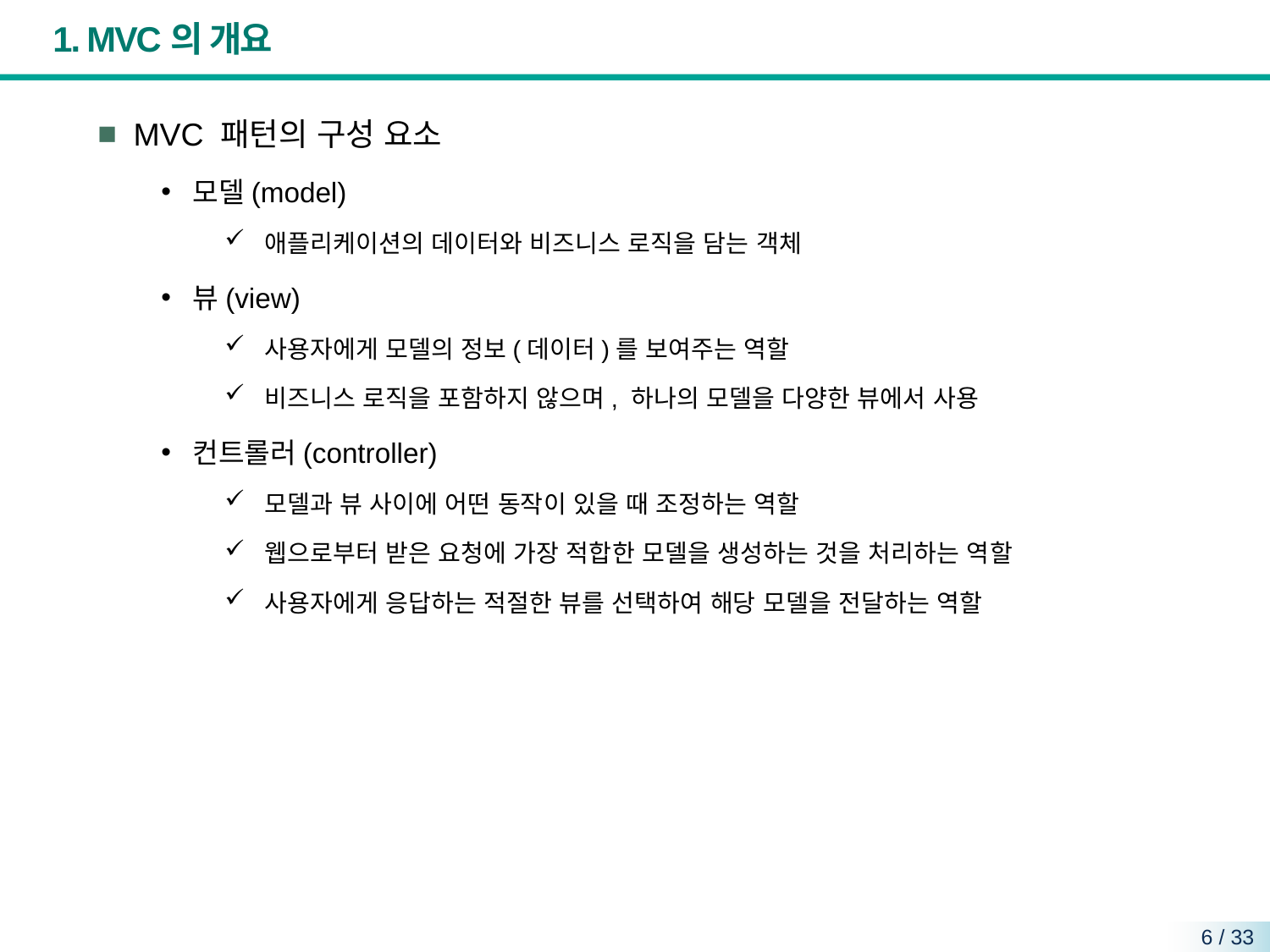

# 1. MVC의 개요
MVC 패턴의 구성 요소
모델(model)
애플리케이션의 데이터와 비즈니스 로직을 담는 객체
뷰(view)
사용자에게 모델의 정보(데이터)를 보여주는 역할
비즈니스 로직을 포함하지 않으며, 하나의 모델을 다양한 뷰에서 사용
컨트롤러(controller)
모델과 뷰 사이에 어떤 동작이 있을 때 조정하는 역할
웹으로부터 받은 요청에 가장 적합한 모델을 생성하는 것을 처리하는 역할
사용자에게 응답하는 적절한 뷰를 선택하여 해당 모델을 전달하는 역할